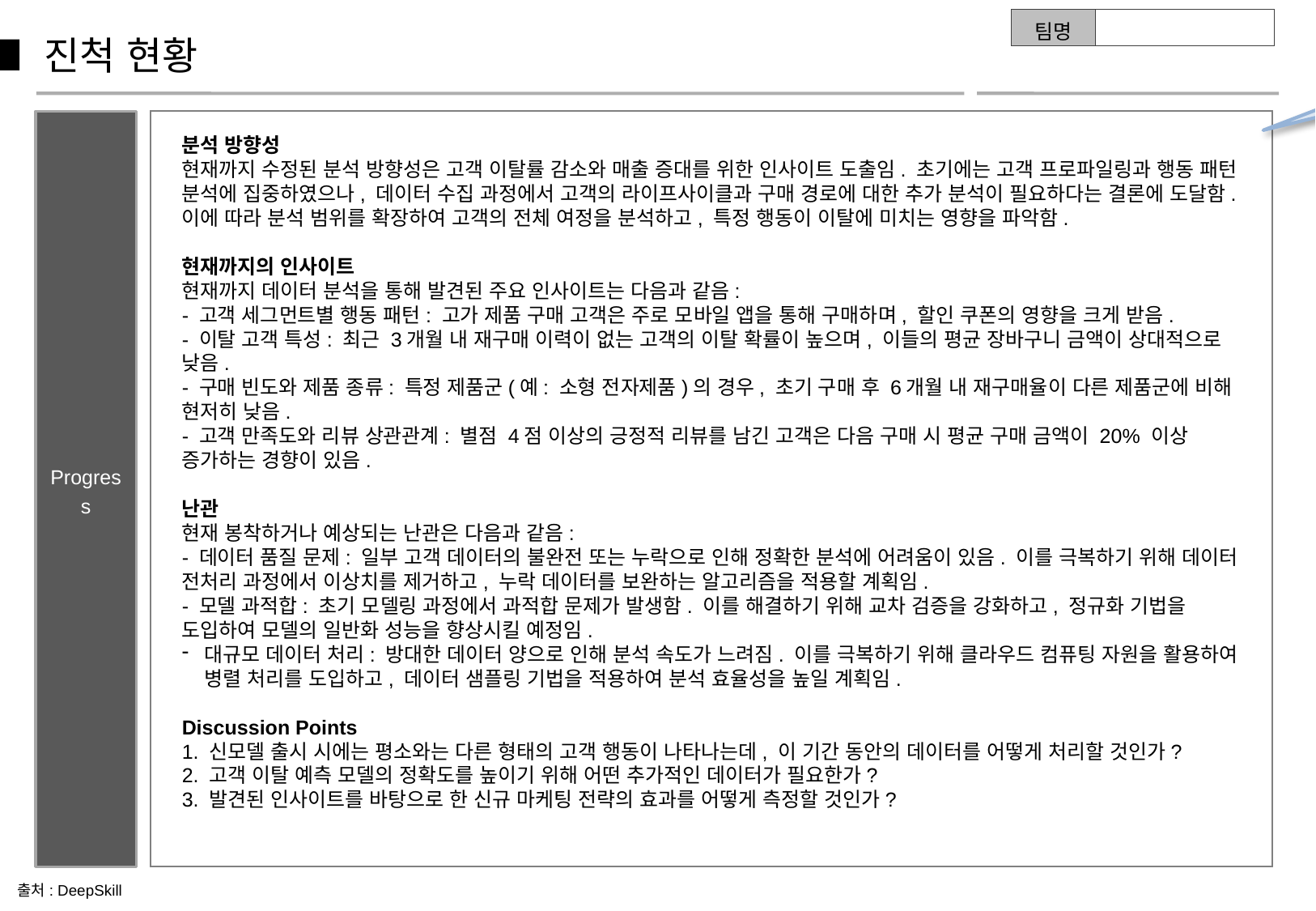

현재까지의 진척 현황 및 고민 포인트 등을 형식에 구애 받지 않고 자유롭게 서술함
| 팀명 |  |
| --- | --- |
■ 진척 현황
Progress

분석 방향성
현재까지 수정된 분석 방향성은 고객 이탈률 감소와 매출 증대를 위한 인사이트 도출임. 초기에는 고객 프로파일링과 행동 패턴 분석에 집중하였으나, 데이터 수집 과정에서 고객의 라이프사이클과 구매 경로에 대한 추가 분석이 필요하다는 결론에 도달함. 이에 따라 분석 범위를 확장하여 고객의 전체 여정을 분석하고, 특정 행동이 이탈에 미치는 영향을 파악함.

현재까지의 인사이트
현재까지 데이터 분석을 통해 발견된 주요 인사이트는 다음과 같음:
- 고객 세그먼트별 행동 패턴: 고가 제품 구매 고객은 주로 모바일 앱을 통해 구매하며, 할인 쿠폰의 영향을 크게 받음.
- 이탈 고객 특성: 최근 3개월 내 재구매 이력이 없는 고객의 이탈 확률이 높으며, 이들의 평균 장바구니 금액이 상대적으로 낮음.
- 구매 빈도와 제품 종류: 특정 제품군(예: 소형 전자제품)의 경우, 초기 구매 후 6개월 내 재구매율이 다른 제품군에 비해 현저히 낮음.
- 고객 만족도와 리뷰 상관관계: 별점 4점 이상의 긍정적 리뷰를 남긴 고객은 다음 구매 시 평균 구매 금액이 20% 이상 증가하는 경향이 있음.

난관
현재 봉착하거나 예상되는 난관은 다음과 같음:
- 데이터 품질 문제: 일부 고객 데이터의 불완전 또는 누락으로 인해 정확한 분석에 어려움이 있음. 이를 극복하기 위해 데이터 전처리 과정에서 이상치를 제거하고, 누락 데이터를 보완하는 알고리즘을 적용할 계획임.
- 모델 과적합: 초기 모델링 과정에서 과적합 문제가 발생함. 이를 해결하기 위해 교차 검증을 강화하고, 정규화 기법을 도입하여 모델의 일반화 성능을 향상시킬 예정임.
대규모 데이터 처리: 방대한 데이터 양으로 인해 분석 속도가 느려짐. 이를 극복하기 위해 클라우드 컴퓨팅 자원을 활용하여 병렬 처리를 도입하고, 데이터 샘플링 기법을 적용하여 분석 효율성을 높일 계획임.

Discussion Points
1. 신모델 출시 시에는 평소와는 다른 형태의 고객 행동이 나타나는데, 이 기간 동안의 데이터를 어떻게 처리할 것인가?
2. 고객 이탈 예측 모델의 정확도를 높이기 위해 어떤 추가적인 데이터가 필요한가?
3. 발견된 인사이트를 바탕으로 한 신규 마케팅 전략의 효과를 어떻게 측정할 것인가?
출처: DeepSkill